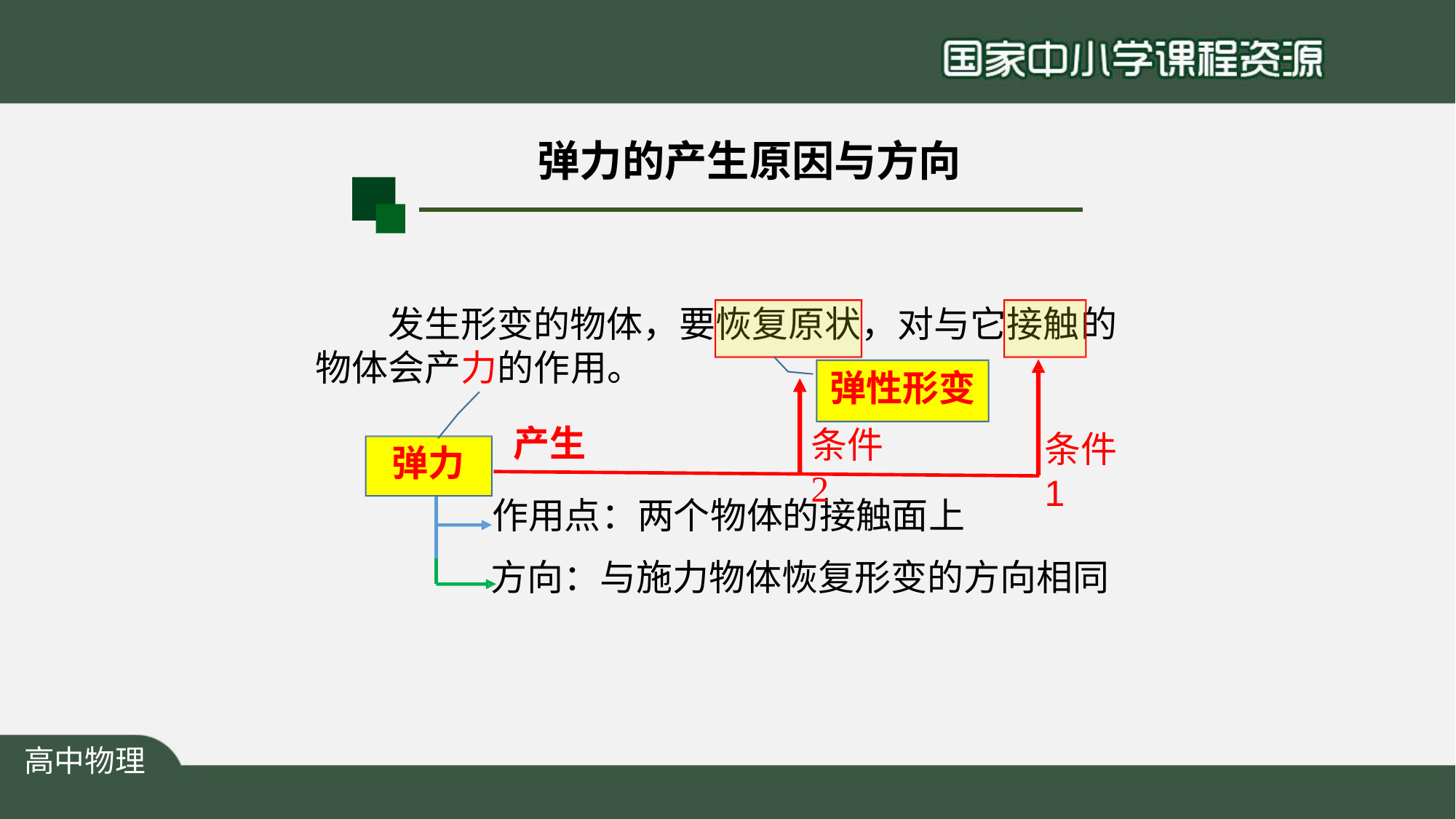

# 弹力的产生原因与方向

发生形变的物体，要
，对与它	的

恢复原状
接触
物体会产力的作用。

弹性形变

产生
条件2
条件1

弹力

作用点：两个物体的接触面上
方向：与施力物体恢复形变的方向相同

高中物理